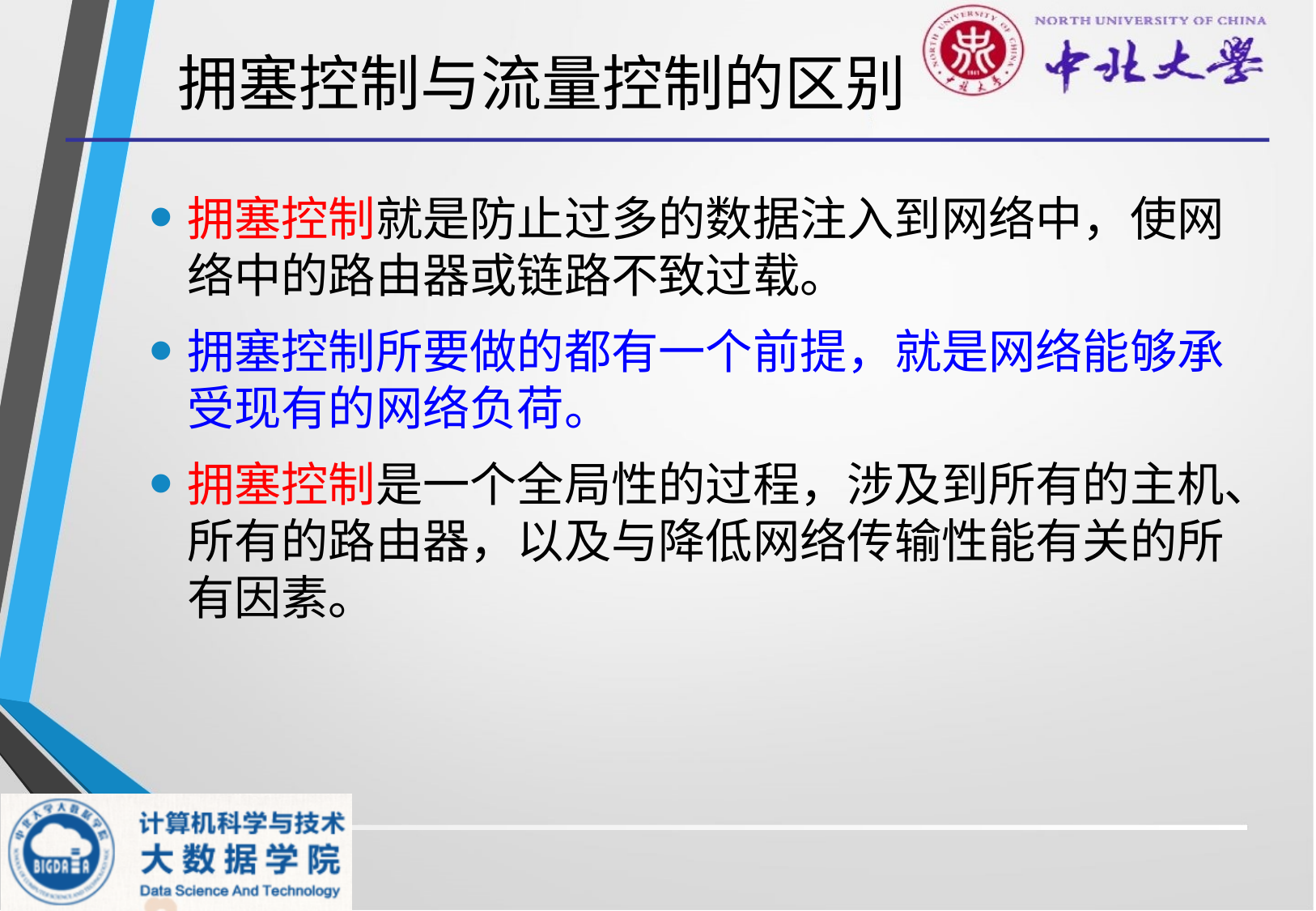

# 拥塞控制与流量控制的区别
拥塞控制就是防止过多的数据注入到网络中，使网络中的路由器或链路不致过载。
拥塞控制所要做的都有一个前提，就是网络能够承受现有的网络负荷。
拥塞控制是一个全局性的过程，涉及到所有的主机、所有的路由器，以及与降低网络传输性能有关的所有因素。
6